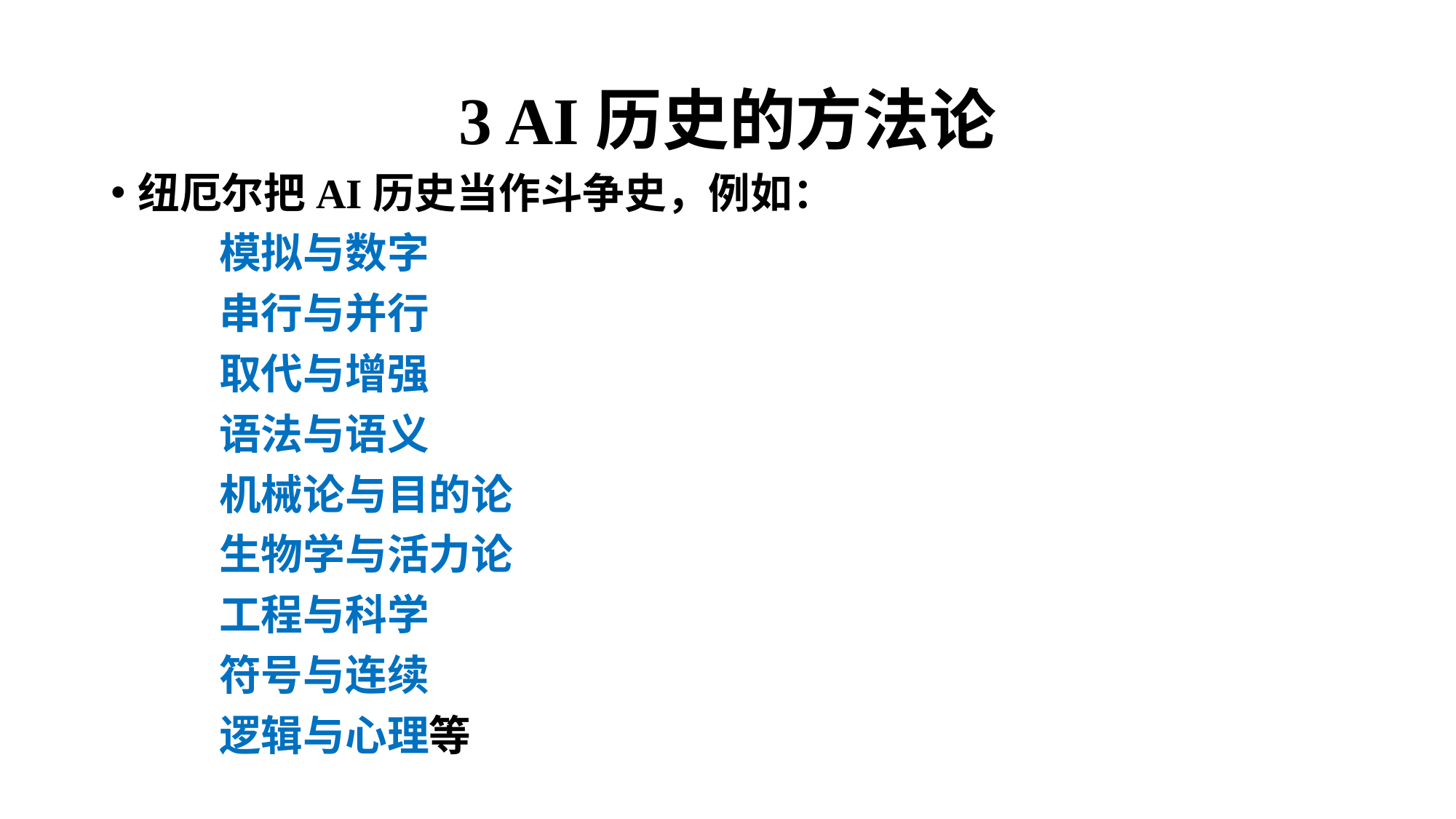

# 3 AI历史的方法论
纽厄尔把AI历史当作斗争史，例如：
	模拟与数字
	串行与并行
	取代与增强
	语法与语义
	机械论与目的论
	生物学与活力论
	工程与科学
	符号与连续
	逻辑与心理等